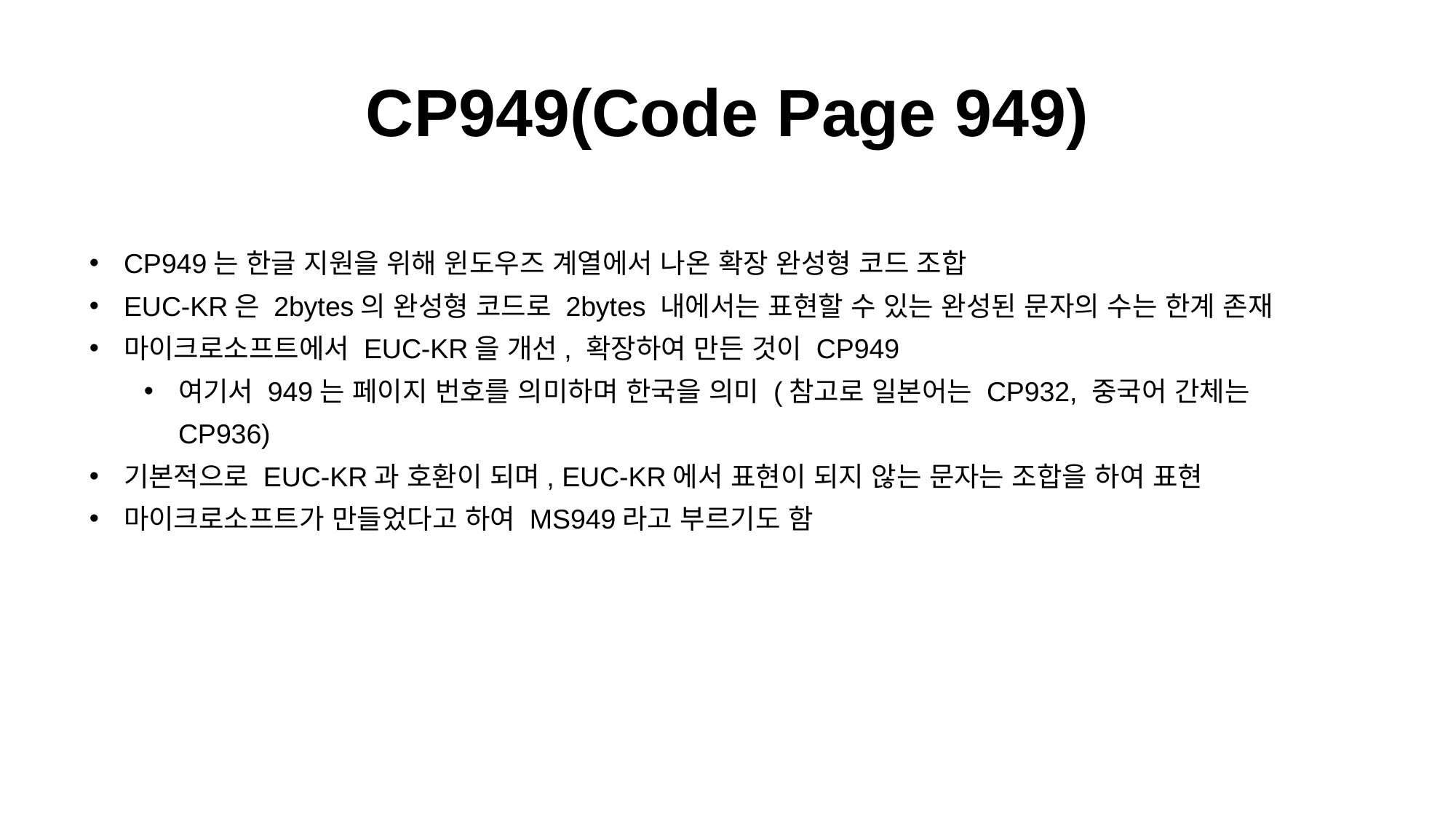

CP949(Code Page 949)
CP949는 한글 지원을 위해 윈도우즈 계열에서 나온 확장 완성형 코드 조합
EUC-KR은 2bytes의 완성형 코드로 2bytes 내에서는 표현할 수 있는 완성된 문자의 수는 한계 존재
마이크로소프트에서 EUC-KR을 개선, 확장하여 만든 것이 CP949
여기서 949는 페이지 번호를 의미하며 한국을 의미 (참고로 일본어는 CP932, 중국어 간체는 CP936)
기본적으로 EUC-KR과 호환이 되며, EUC-KR에서 표현이 되지 않는 문자는 조합을 하여 표현
마이크로소프트가 만들었다고 하여 MS949라고 부르기도 함